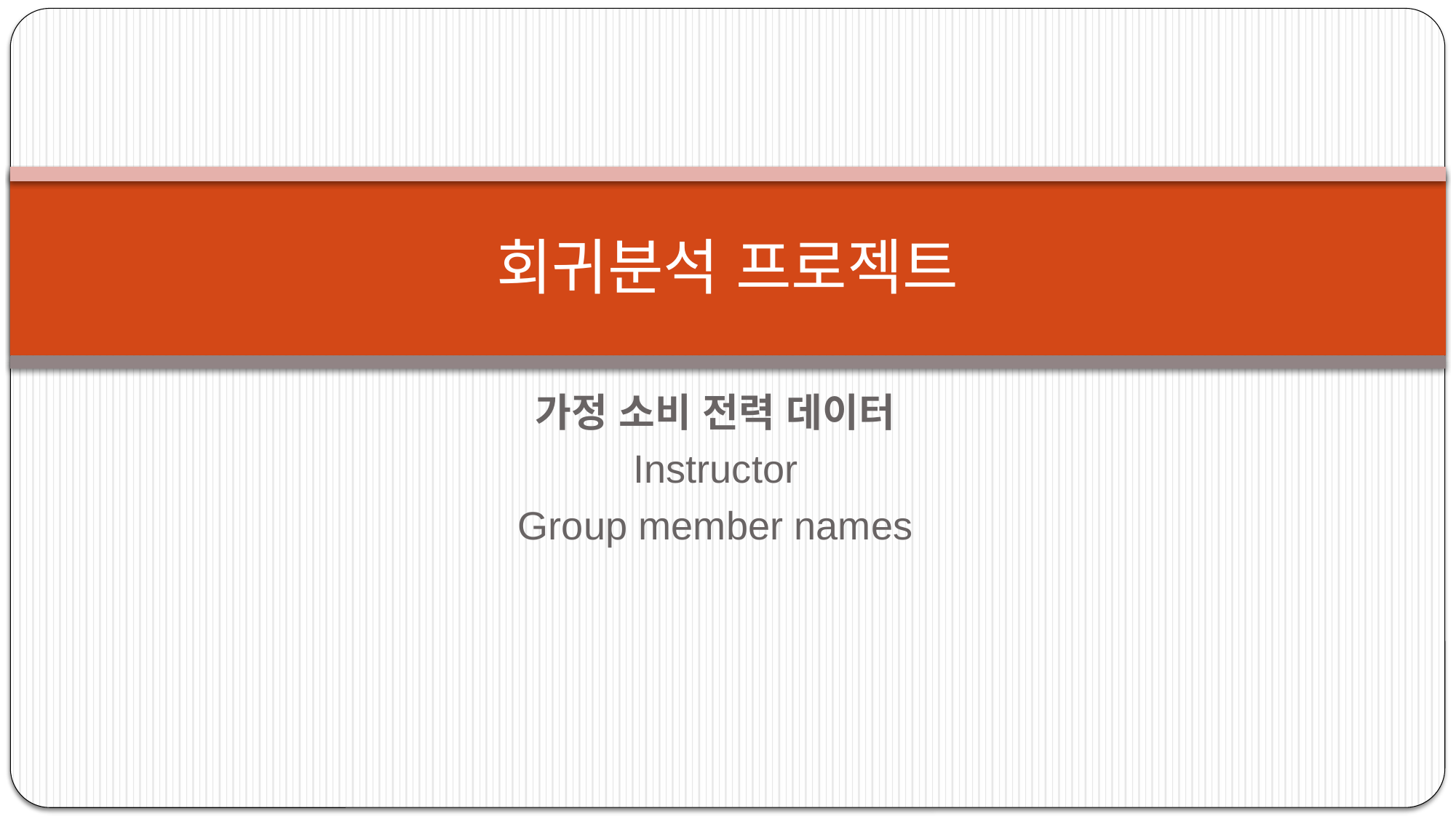

# 회귀분석 프로젝트
가정 소비 전력 데이터
Instructor
Group member names